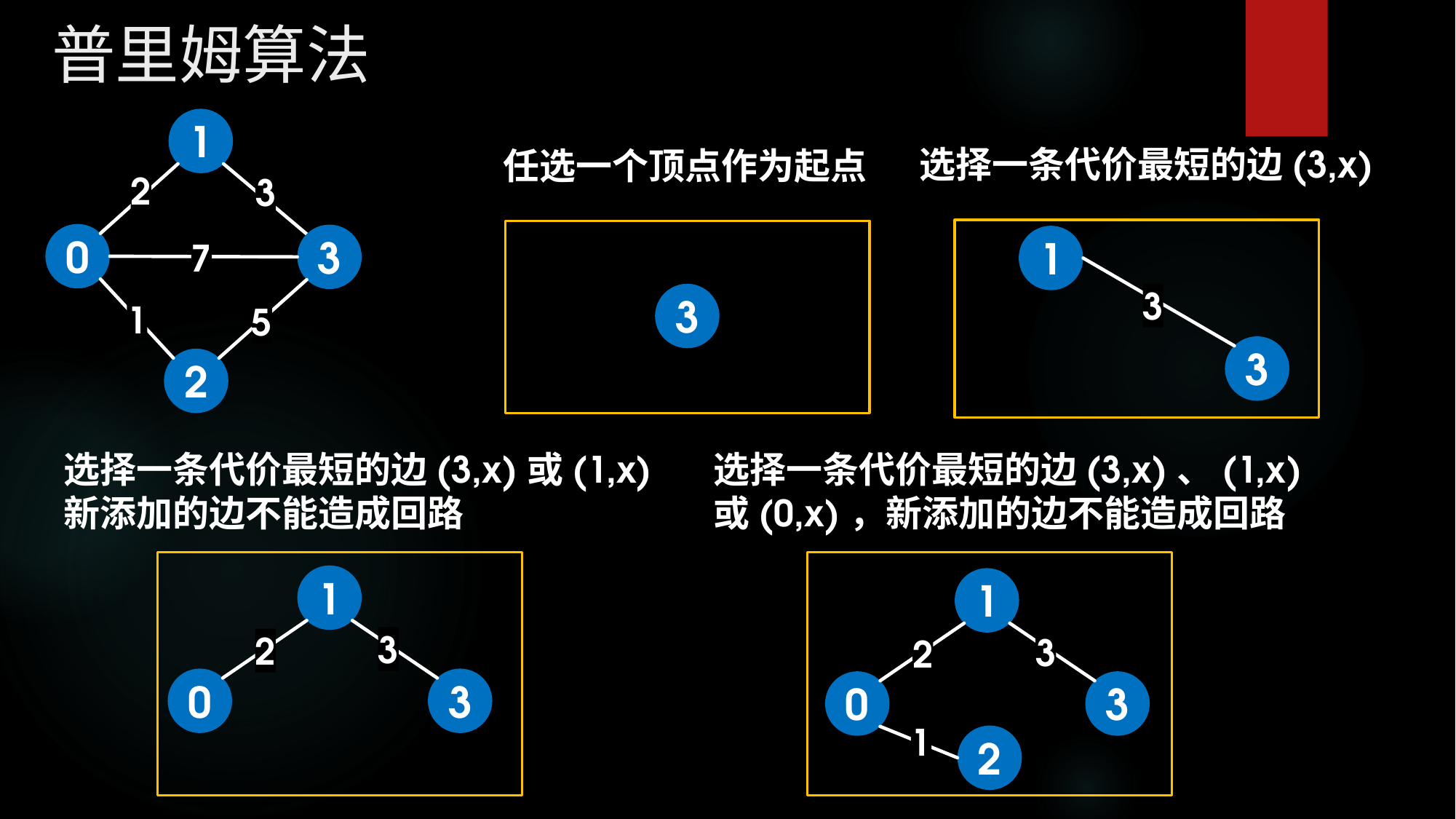

# 普里姆算法
1
2
3
0
3
7
1
5
2
选择一条代价最短的边(3,x)

3
1
3
任选一个顶点作为起点

3
选择一条代价最短的边(3,x)或(1,x)
新添加的边不能造成回路

3
1
3
2
0
选择一条代价最短的边(3,x)、(1,x)或(0,x)，新添加的边不能造成回路

1
3
2
0
3
1
2